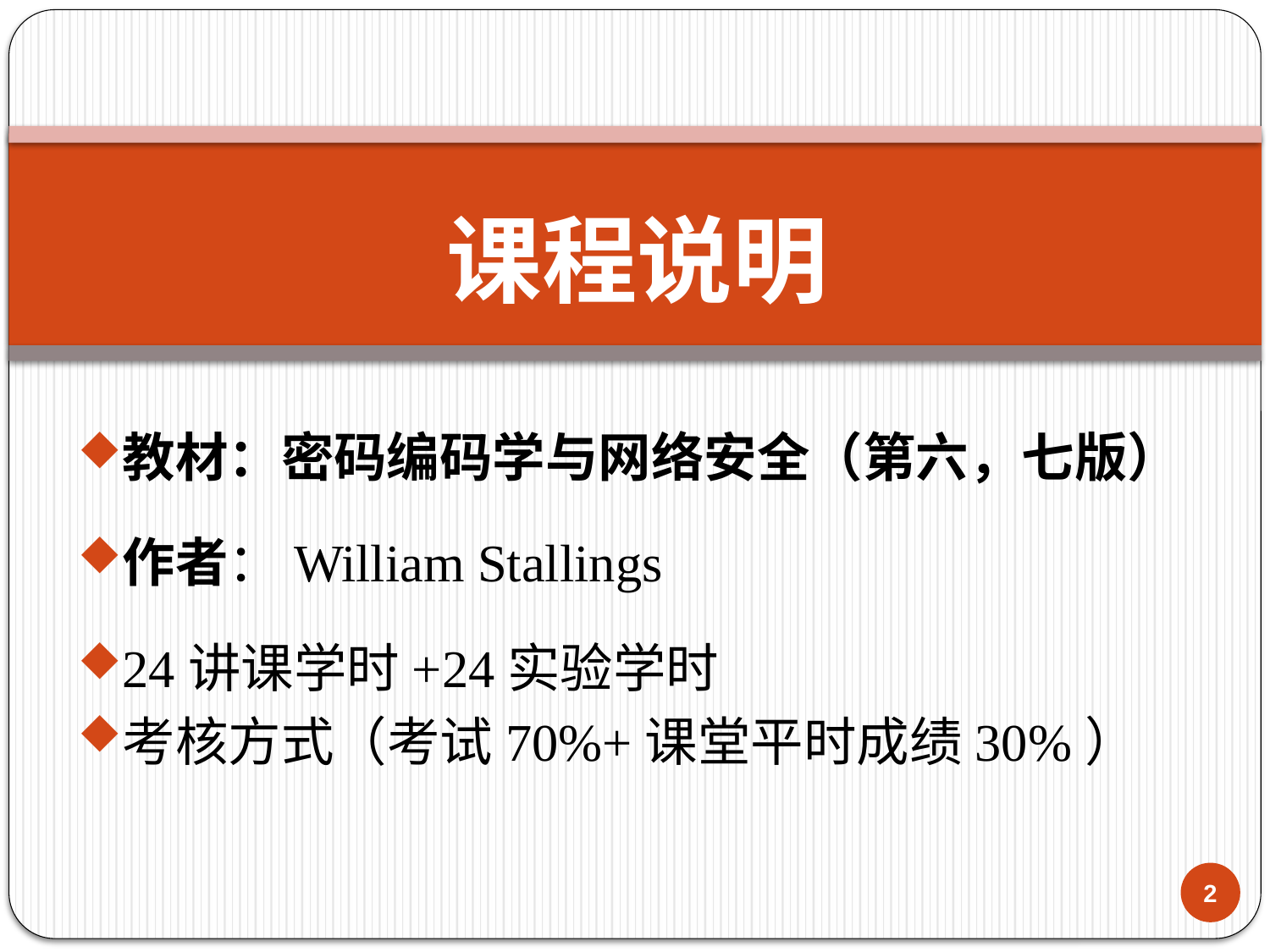

# 课程说明
教材：密码编码学与网络安全（第六，七版）
作者：William Stallings
24讲课学时+24实验学时
考核方式（考试70%+课堂平时成绩30%）

2